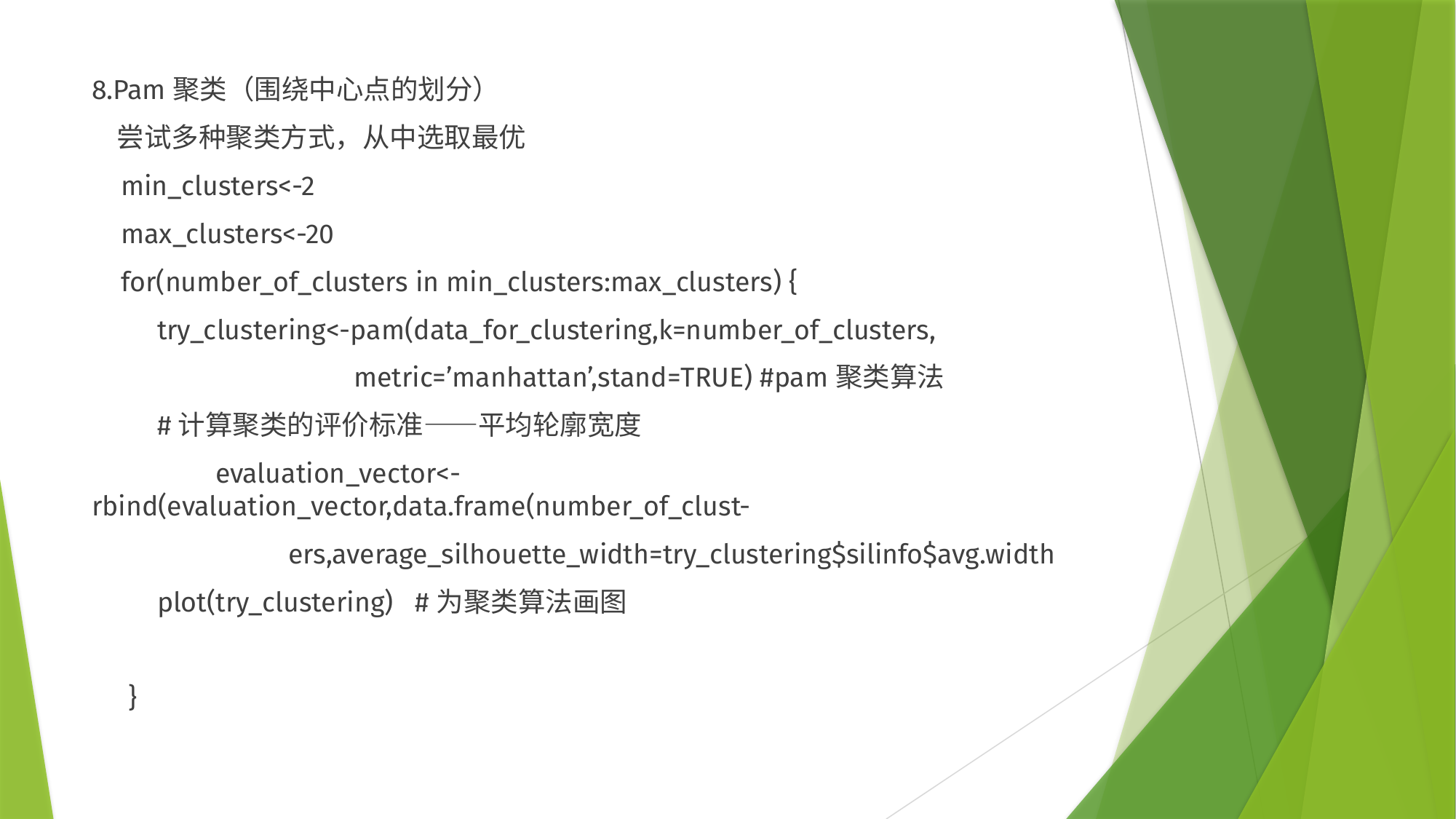

8.Pam聚类（围绕中心点的划分）
   尝试多种聚类方式，从中选取最优
    min_clusters<-2
    max_clusters<-20
    for(number_of_clusters in min_clusters:max_clusters) {
         try_clustering<-pam(data_for_clustering,k=number_of_clusters,
                                    metric=’manhattan’,stand=TRUE) #pam聚类算法
         #计算聚类的评价标准——平均轮廓宽度
     	  evaluation_vector<-rbind(evaluation_vector,data.frame(number_of_clust-
                           ers,average_silhouette_width=try_clustering$silinfo$avg.width
         plot(try_clustering)   #为聚类算法画图

     }